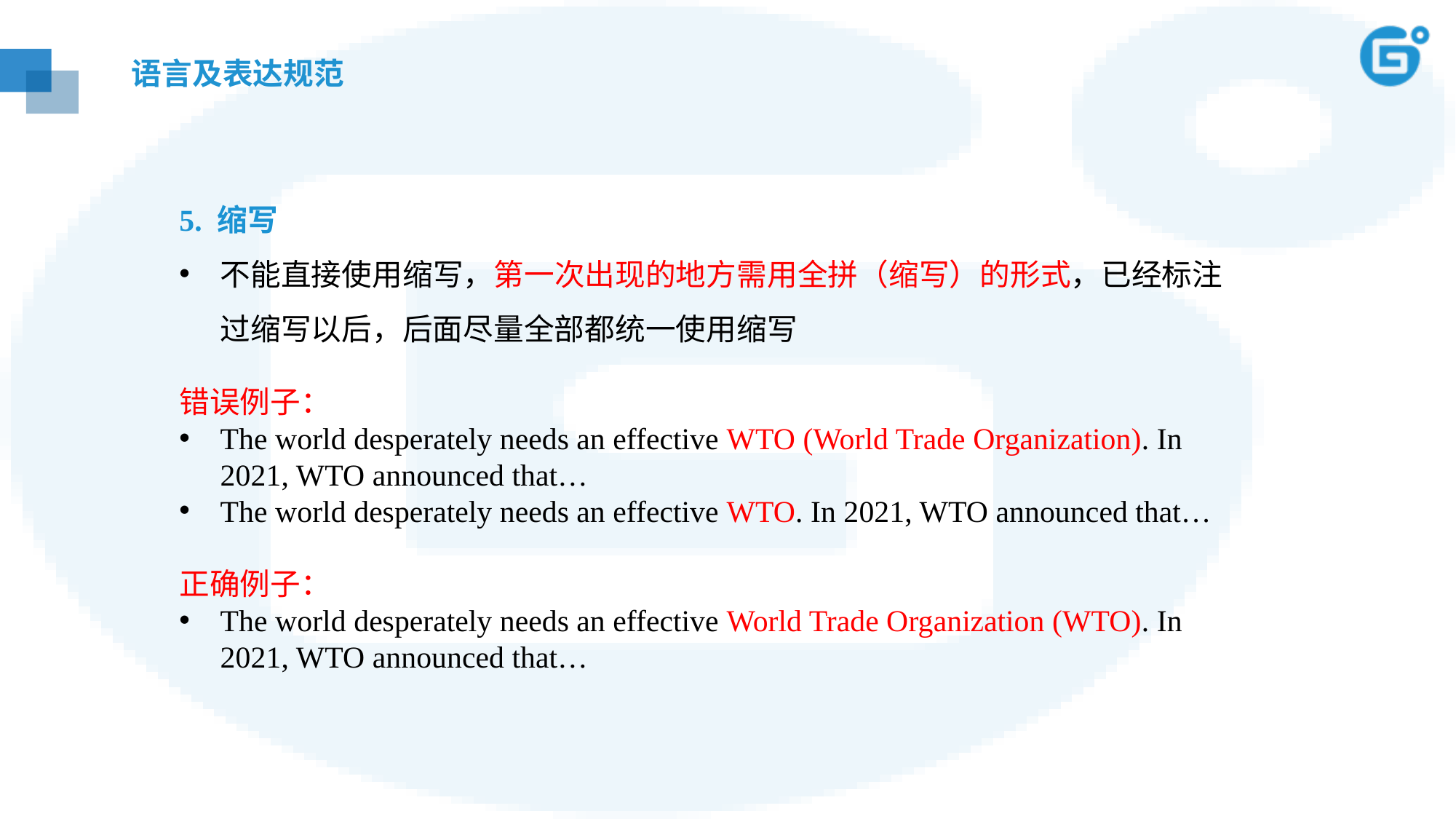

语言及表达规范
5. 缩写
不能直接使用缩写，第一次出现的地方需用全拼（缩写）的形式，已经标注过缩写以后，后面尽量全部都统一使用缩写

错误例子：
The world desperately needs an effective WTO (World Trade Organization). In 2021, WTO announced that…
The world desperately needs an effective WTO. In 2021, WTO announced that…

正确例子：
The world desperately needs an effective World Trade Organization (WTO). In 2021, WTO announced that…